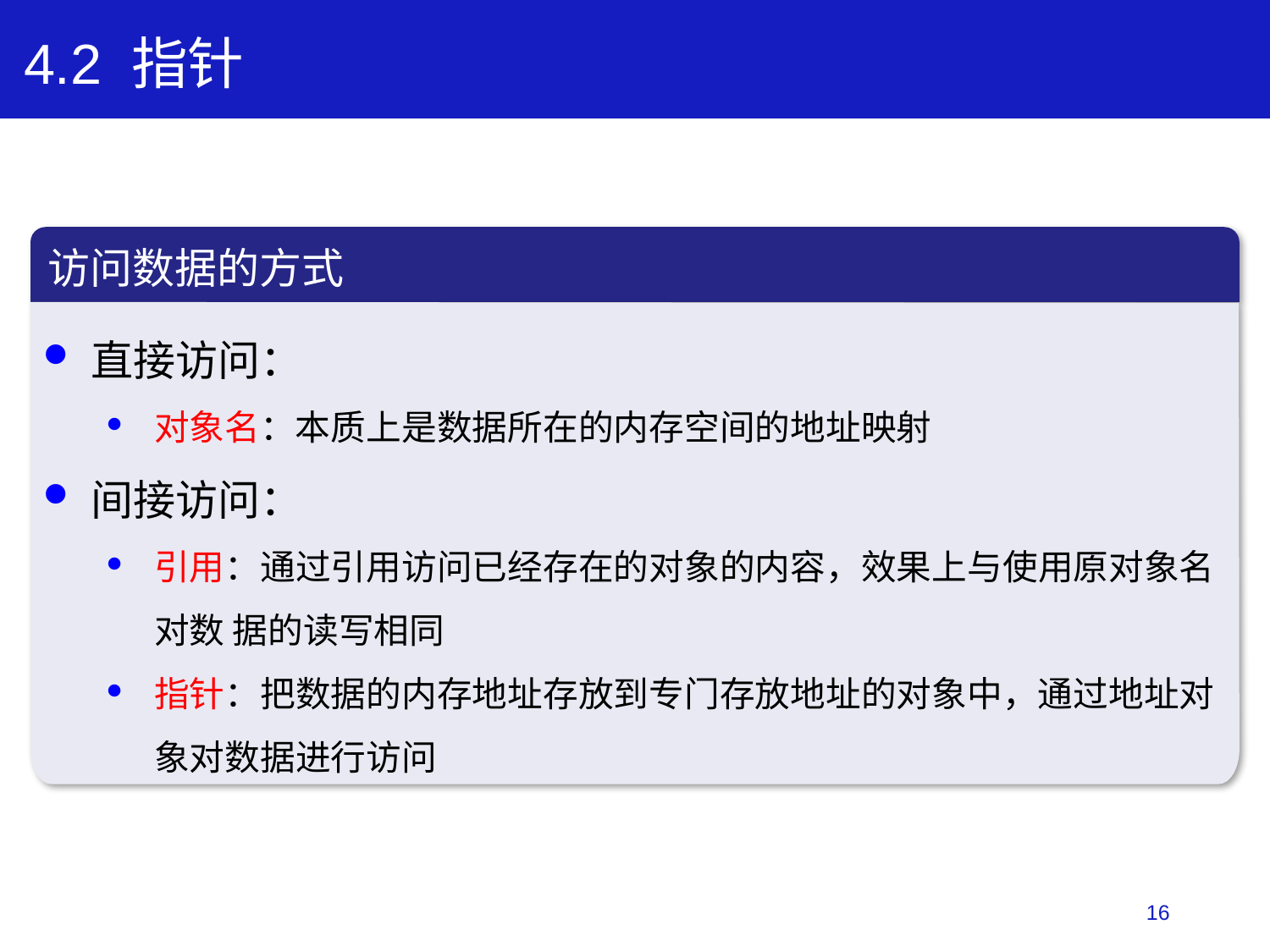

4.2 指针
访问数据的方式
直接访问：
对象名：本质上是数据所在的内存空间的地址映射
间接访问：
引用：通过引用访问已经存在的对象的内容，效果上与使用原对象名对数 据的读写相同
指针：把数据的内存地址存放到专门存放地址的对象中，通过地址对象对数据进行访问
学习目标
16